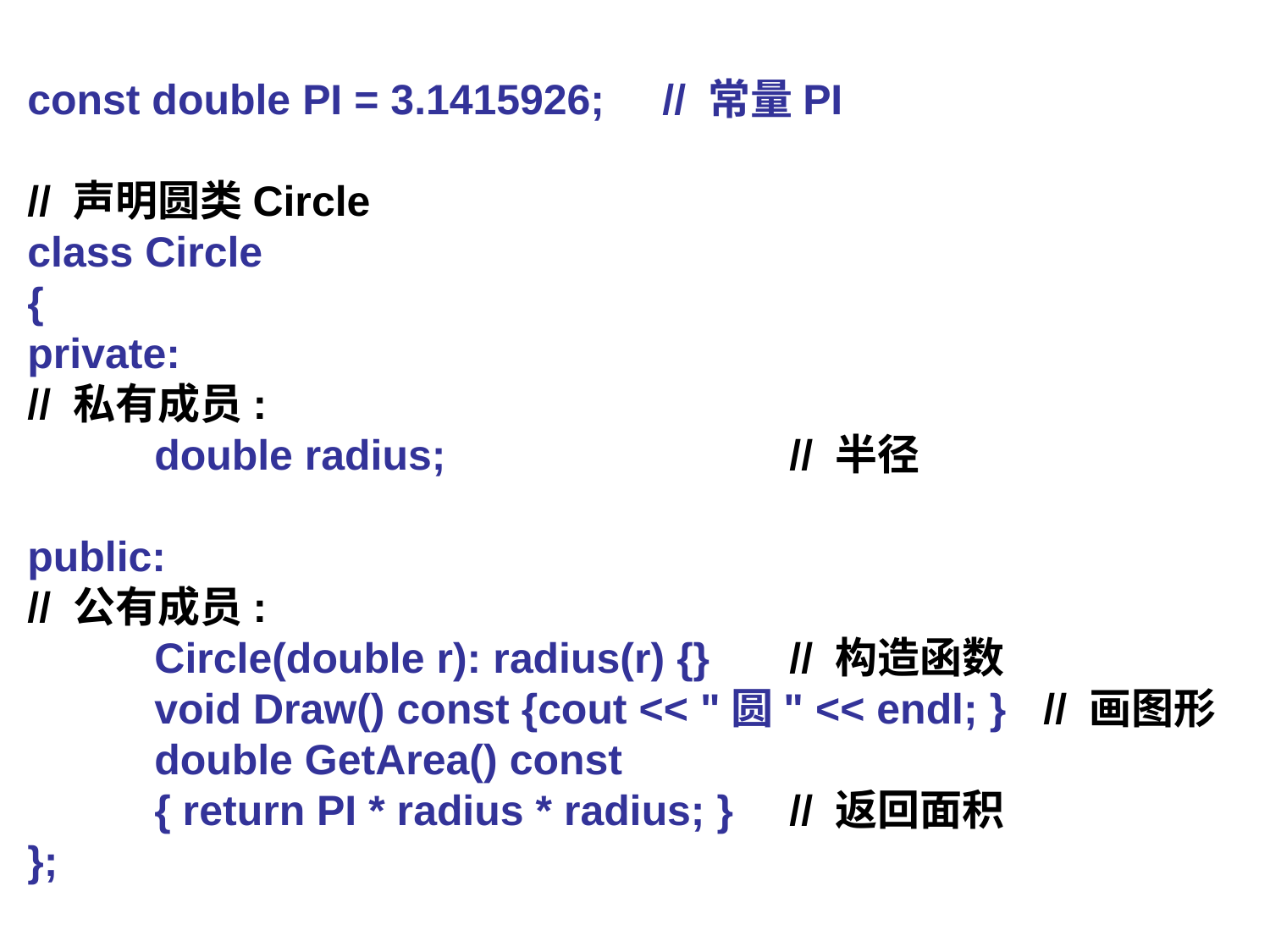

const double PI = 3.1415926;	// 常量PI

// 声明圆类Circle
class Circle
{
private:
// 私有成员:
	double radius;			// 半径

public:
// 公有成员:
	Circle(double r): radius(r) {}	// 构造函数
	void Draw() const {cout << "圆" << endl; }	// 画图形
	double GetArea() const
	{ return PI * radius * radius; } 	// 返回面积
};